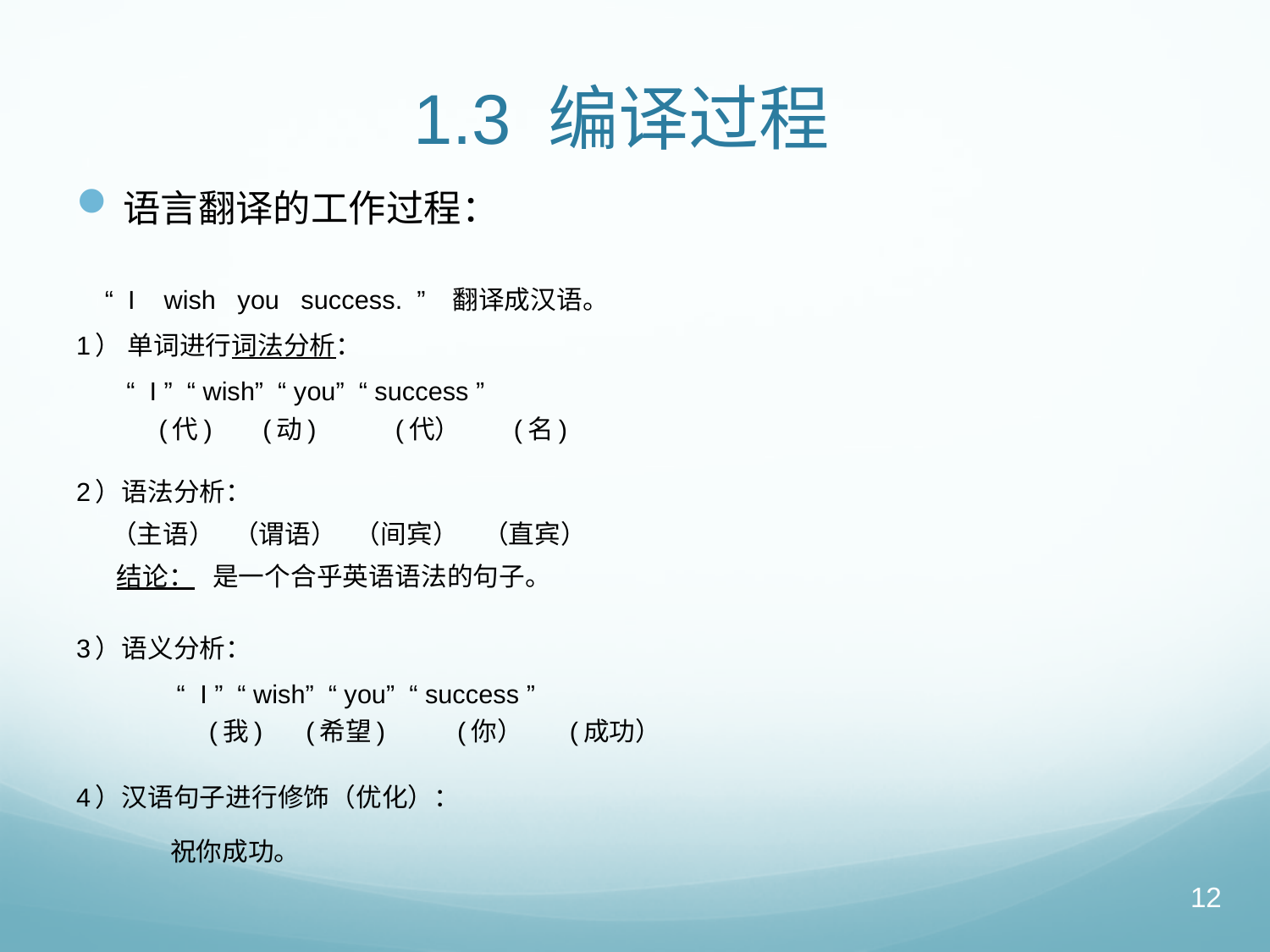

# 1.3 编译过程
语言翻译的工作过程：
    “  I    wish   you   success.  ”   翻译成汉语。
1） 单词进行词法分析：
       “  I ”  “ wish”  “ you”  “ success ”
     (代)       (动)           (代）        (名)
2）语法分析：
     （主语）   （谓语）   （间宾）    （直宾）
      结论：   是一个合乎英语语法的句子。
3）语义分析：
              “  I ”  “ wish”  “ you”  “ success ”
            (我)      (希望)          (你）       (成功）
4）汉语句子进行修饰（优化）：
               祝你成功。
12